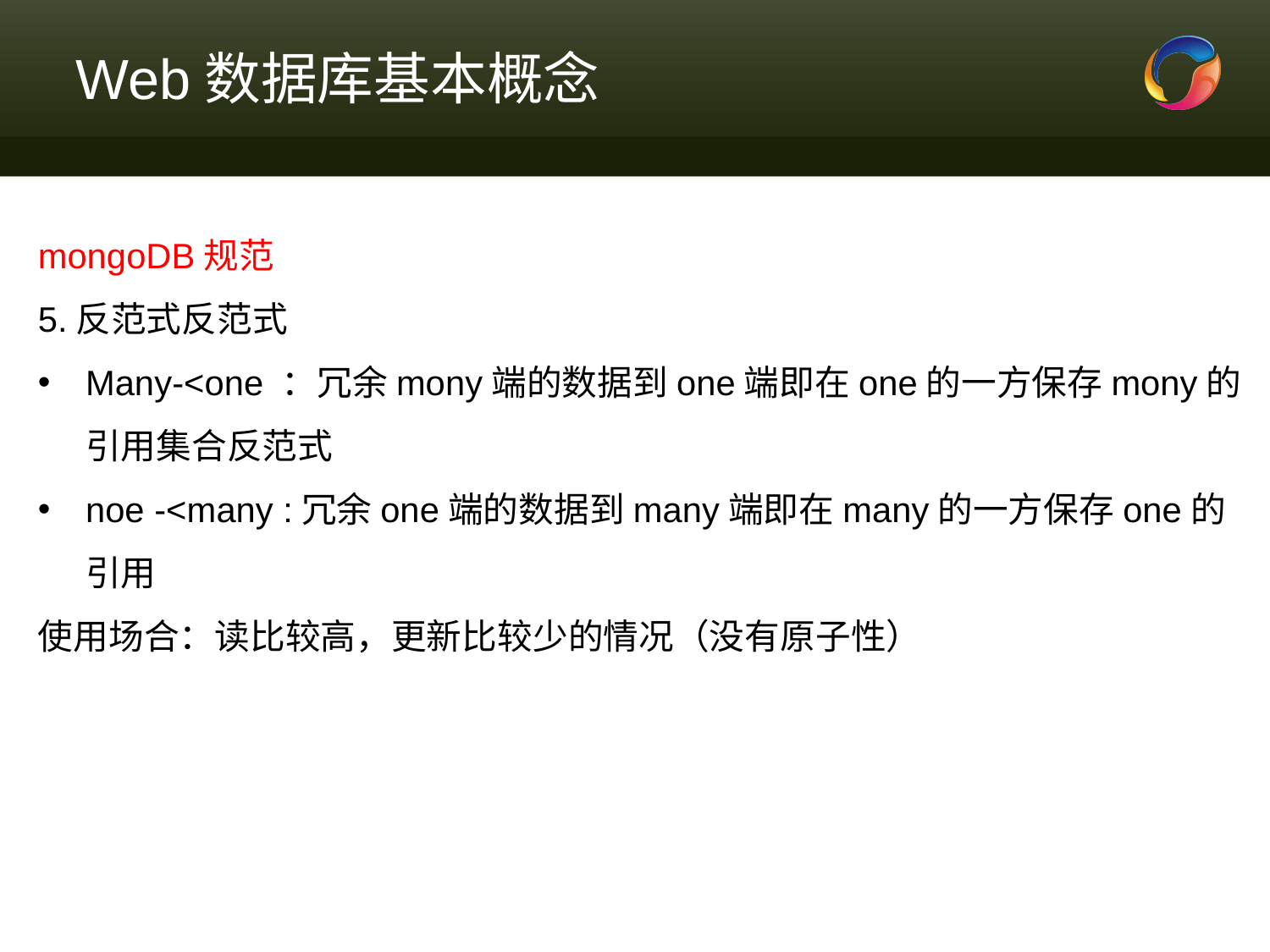

# Web数据库基本概念

mongoDB规范
5.反范式反范式
Many-<one ：冗余mony端的数据到one端即在one的一方保存mony的引用集合反范式
noe -<many :冗余one端的数据到many端即在many的一方保存one的引用
使用场合：读比较高，更新比较少的情况（没有原子性）